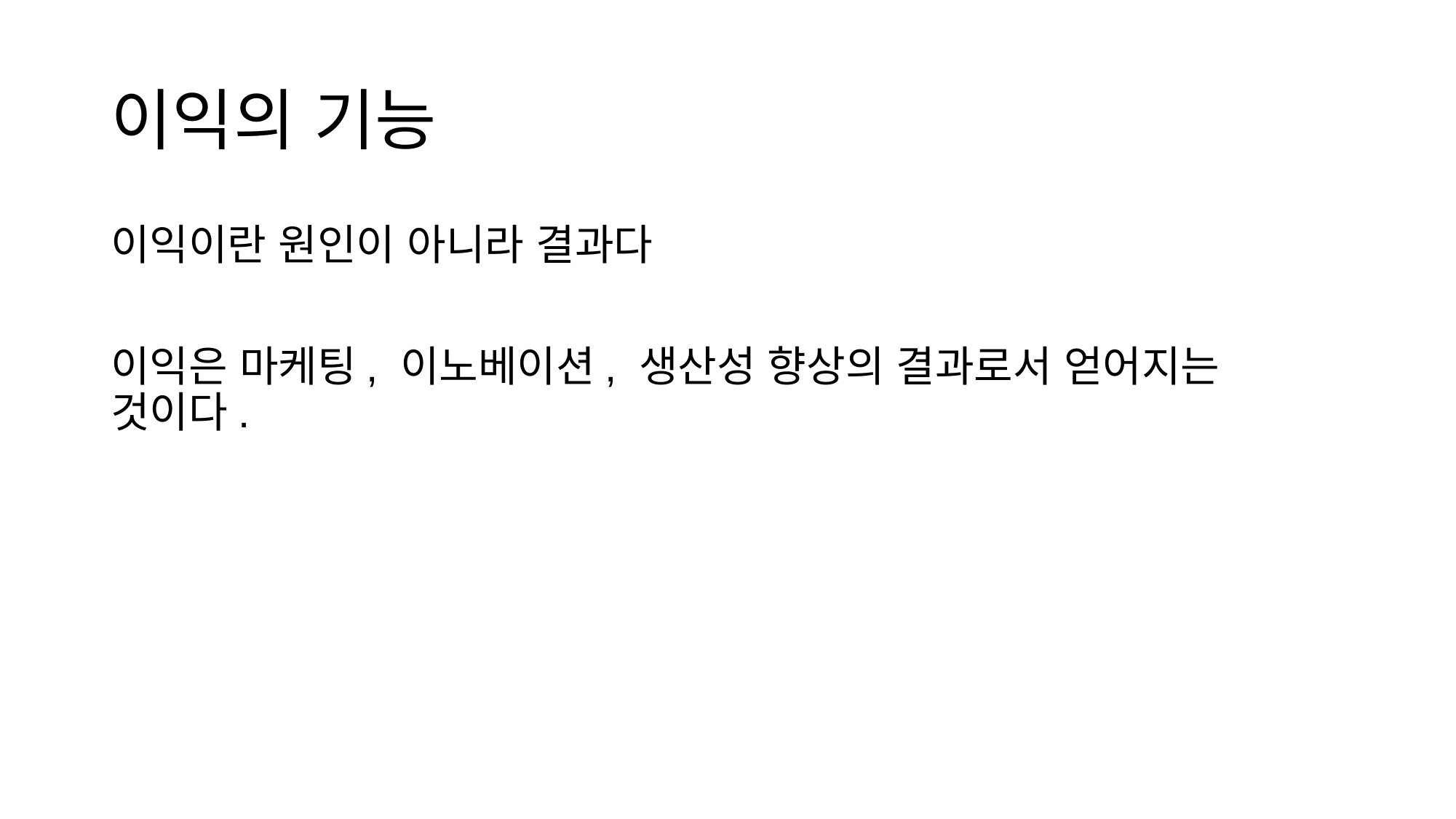

# 이익의 기능
이익이란 원인이 아니라 결과다

이익은 마케팅, 이노베이션, 생산성 향상의 결과로서 얻어지는 것이다.